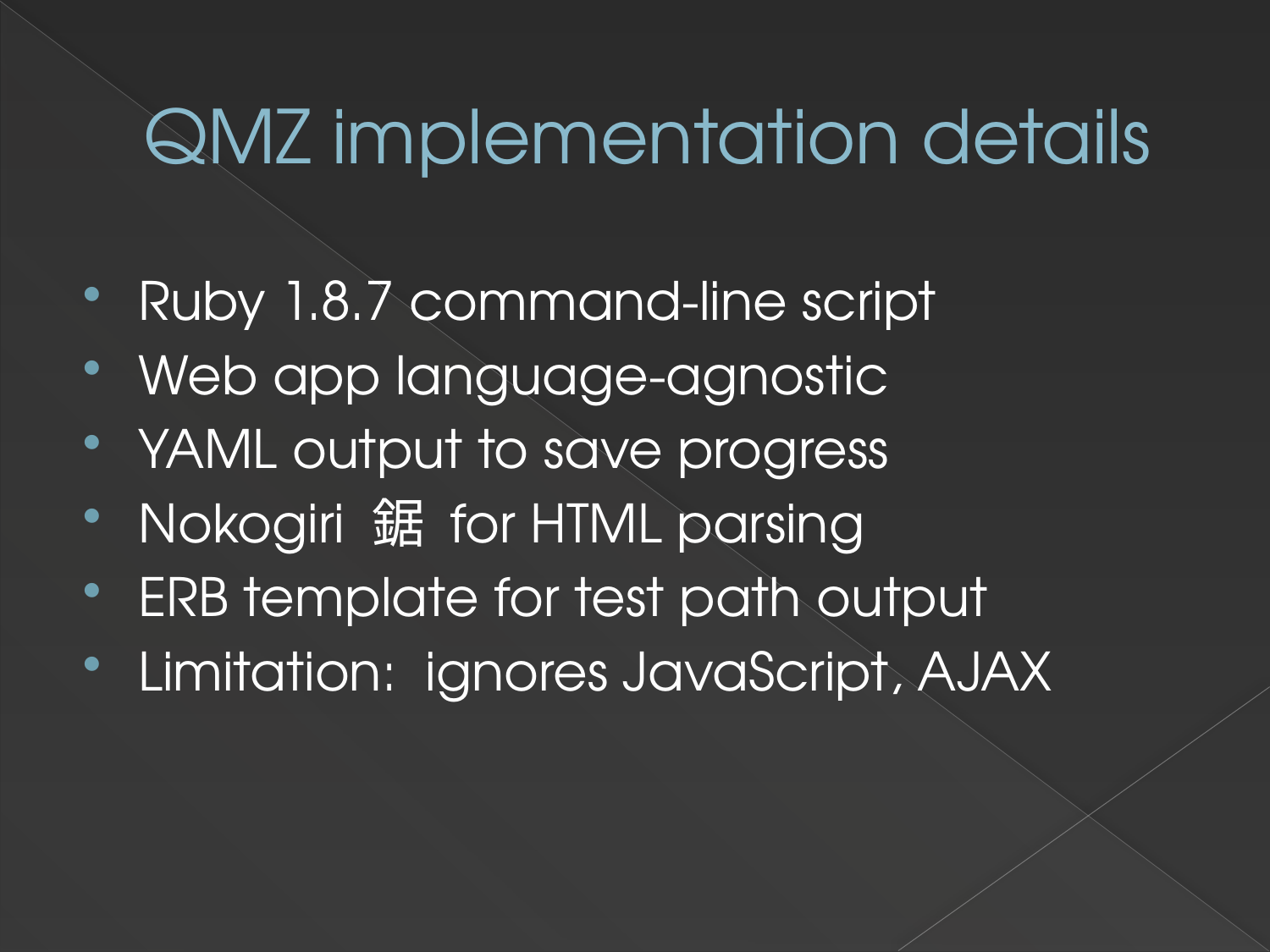

# QMZ implementation details
Ruby 1.8.7 command-line script
Web app language-agnostic
YAML output to save progress
Nokogiri 鋸 for HTML parsing
ERB template for test path output
Limitation:  ignores JavaScript, AJAX